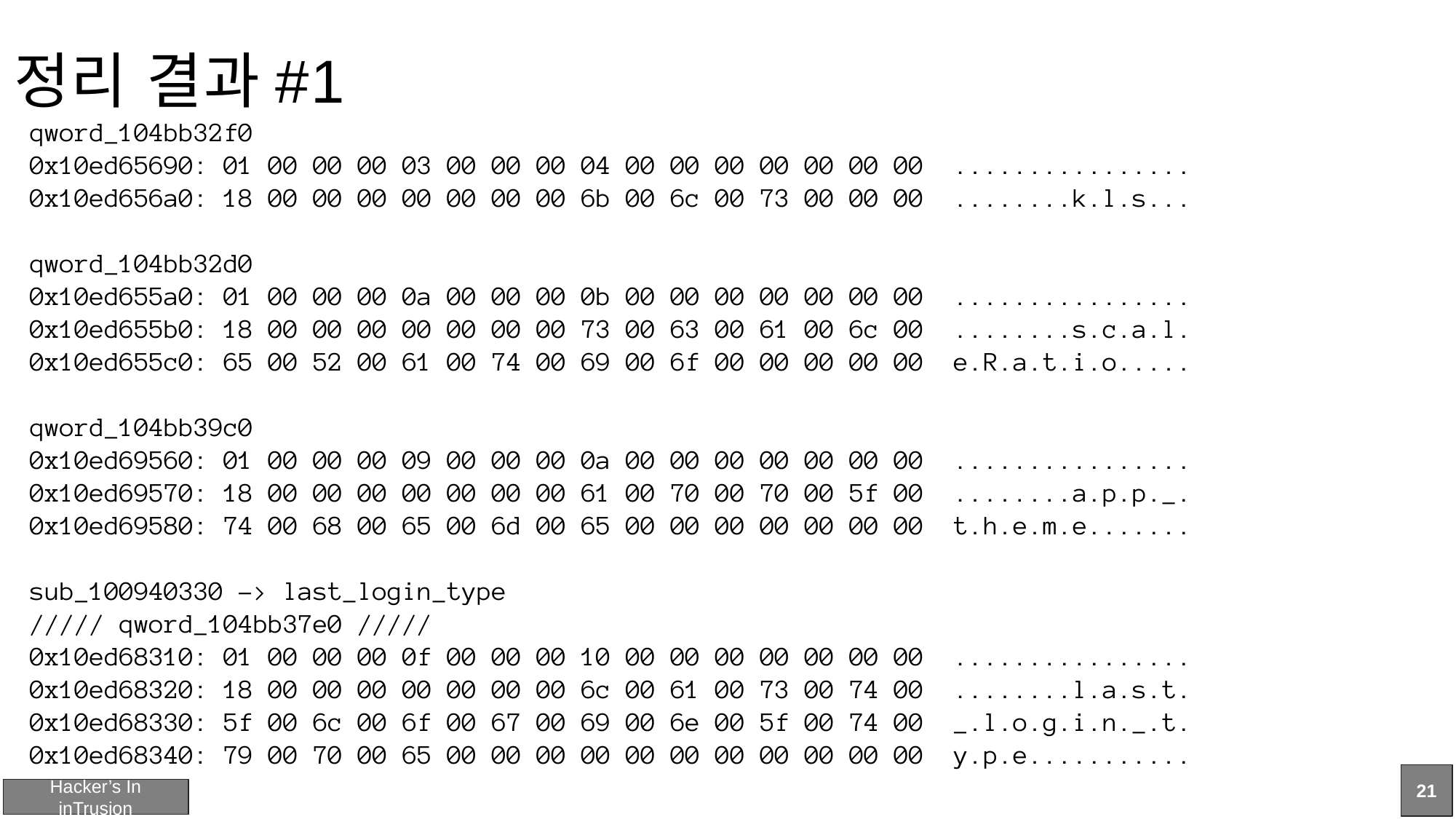

# 정리 결과#1
qword_104bb32f0
0x10ed65690: 01 00 00 00 03 00 00 00 04 00 00 00 00 00 00 00  ................
0x10ed656a0: 18 00 00 00 00 00 00 00 6b 00 6c 00 73 00 00 00  ........k.l.s...
qword_104bb32d0
0x10ed655a0: 01 00 00 00 0a 00 00 00 0b 00 00 00 00 00 00 00  ................
0x10ed655b0: 18 00 00 00 00 00 00 00 73 00 63 00 61 00 6c 00  ........s.c.a.l.
0x10ed655c0: 65 00 52 00 61 00 74 00 69 00 6f 00 00 00 00 00  e.R.a.t.i.o.....
qword_104bb39c0
0x10ed69560: 01 00 00 00 09 00 00 00 0a 00 00 00 00 00 00 00  ................
0x10ed69570: 18 00 00 00 00 00 00 00 61 00 70 00 70 00 5f 00  ........a.p.p._.
0x10ed69580: 74 00 68 00 65 00 6d 00 65 00 00 00 00 00 00 00  t.h.e.m.e.......
sub_100940330 -> last_login_type
///// qword_104bb37e0 /////
0x10ed68310: 01 00 00 00 0f 00 00 00 10 00 00 00 00 00 00 00  ................
0x10ed68320: 18 00 00 00 00 00 00 00 6c 00 61 00 73 00 74 00  ........l.a.s.t.
0x10ed68330: 5f 00 6c 00 6f 00 67 00 69 00 6e 00 5f 00 74 00  _.l.o.g.i.n._.t.
0x10ed68340: 79 00 70 00 65 00 00 00 00 00 00 00 00 00 00 00  y.p.e...........
21
Hacker’s In inTrusion